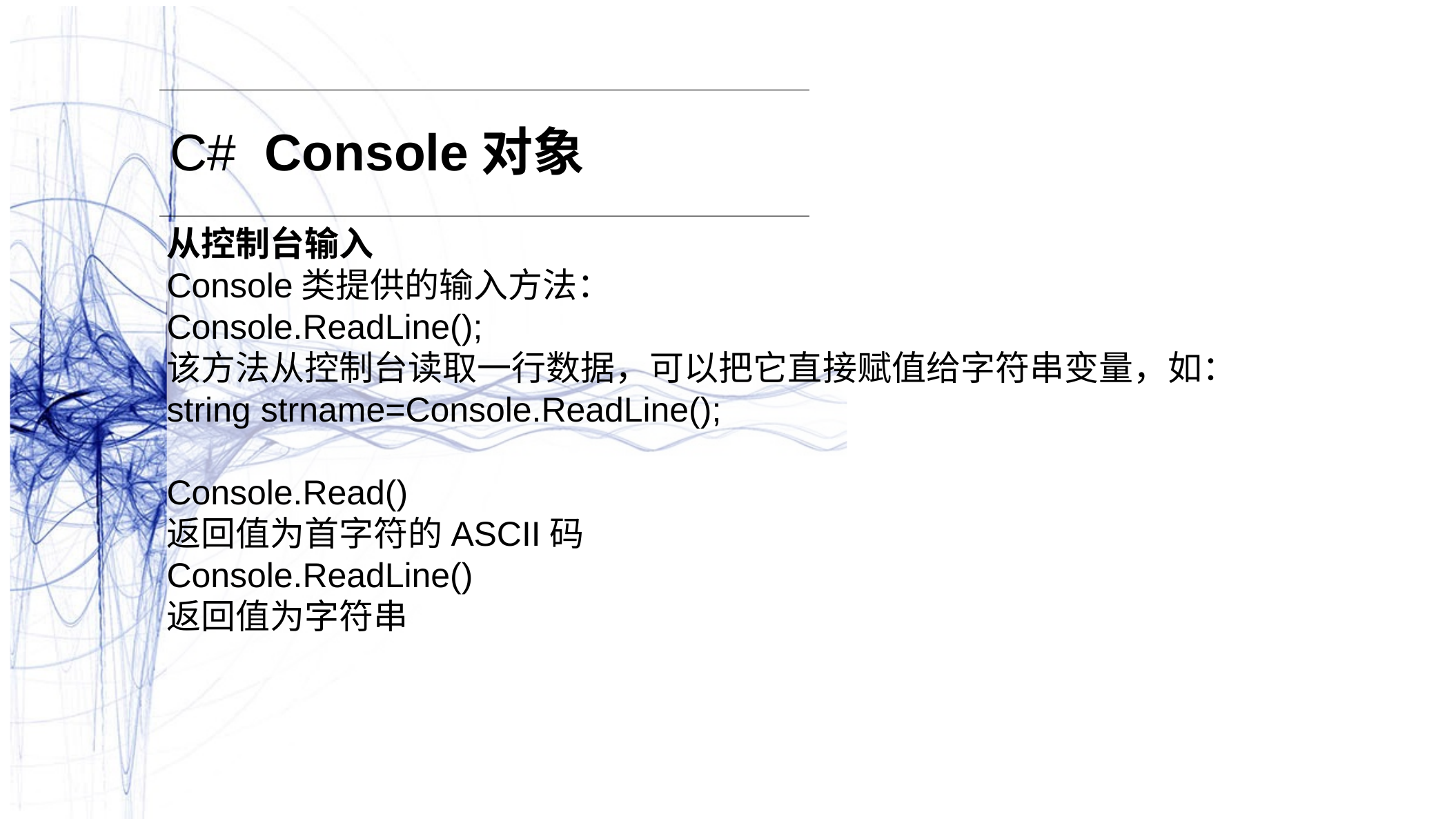

C#  Console对象

从控制台输入
Console类提供的输入方法：
Console.ReadLine();
该方法从控制台读取一行数据，可以把它直接赋值给字符串变量，如：
string strname=Console.ReadLine();

Console.Read()
返回值为首字符的ASCII码
Console.ReadLine()
返回值为字符串